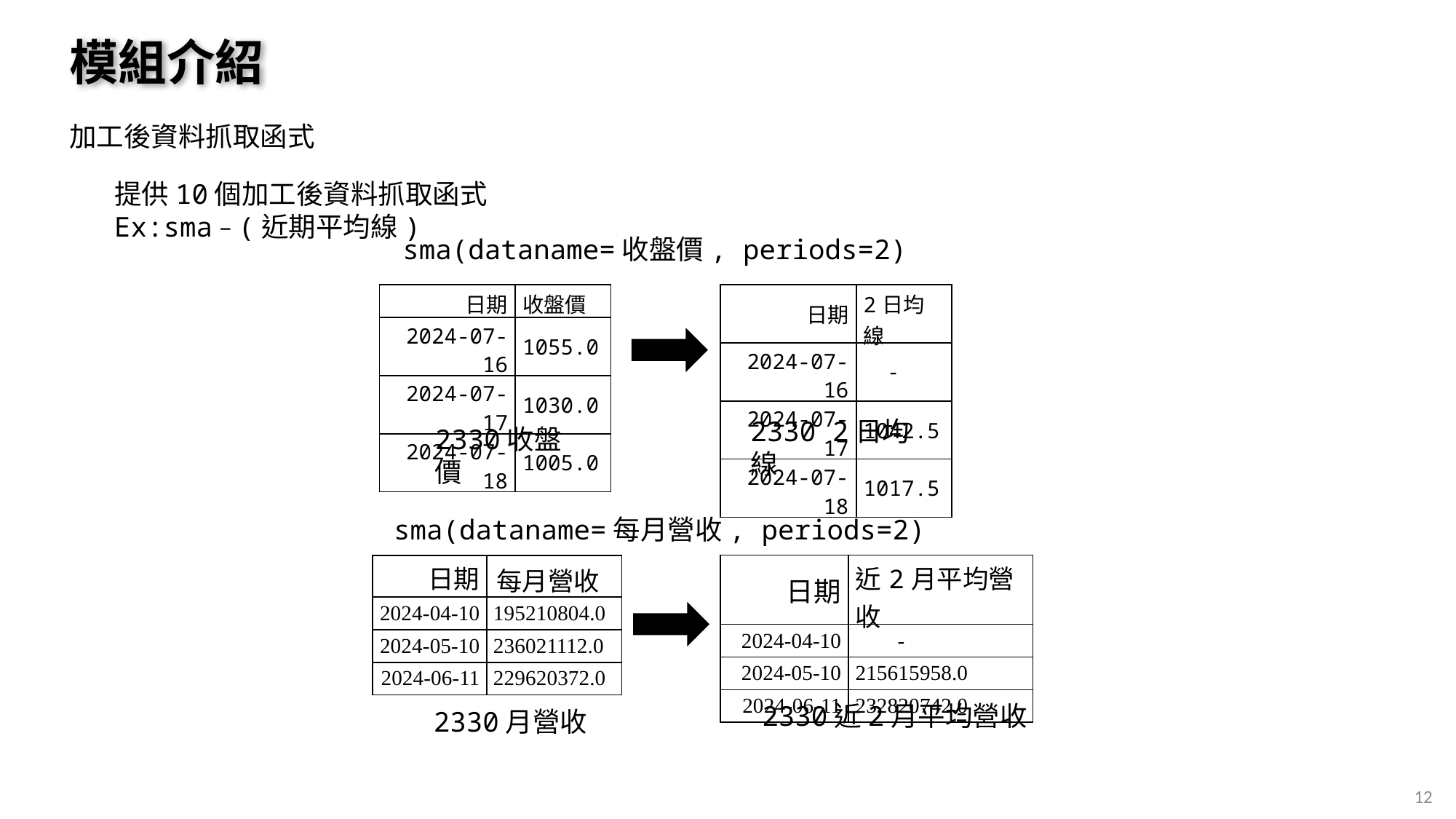

模組介紹
加工後資料抓取函式
提供10個加工後資料抓取函式
Ex:sma – (近期平均線)
sma(dataname=收盤價, periods=2)
| 日期 | 收盤價 |
| --- | --- |
| 2024-07-16 | 1055.0 |
| 2024-07-17 | 1030.0 |
| 2024-07-18 | 1005.0 |
| 日期 | 2日均線 |
| --- | --- |
| 2024-07-16 | - |
| 2024-07-17 | 1042.5 |
| 2024-07-18 | 1017.5 |

2330 2日均線
2330收盤價
sma(dataname=每月營收, periods=2)
| 日期 | 近2月平均營收 |
| --- | --- |
| 2024-04-10 | - |
| 2024-05-10 | 215615958.0 |
| 2024-06-11 | 232820742.0 |
| 日期 | 每月營收 |
| --- | --- |
| 2024-04-10 | 195210804.0 |
| 2024-05-10 | 236021112.0 |
| 2024-06-11 | 229620372.0 |

2330近2月平均營收
2330月營收
12